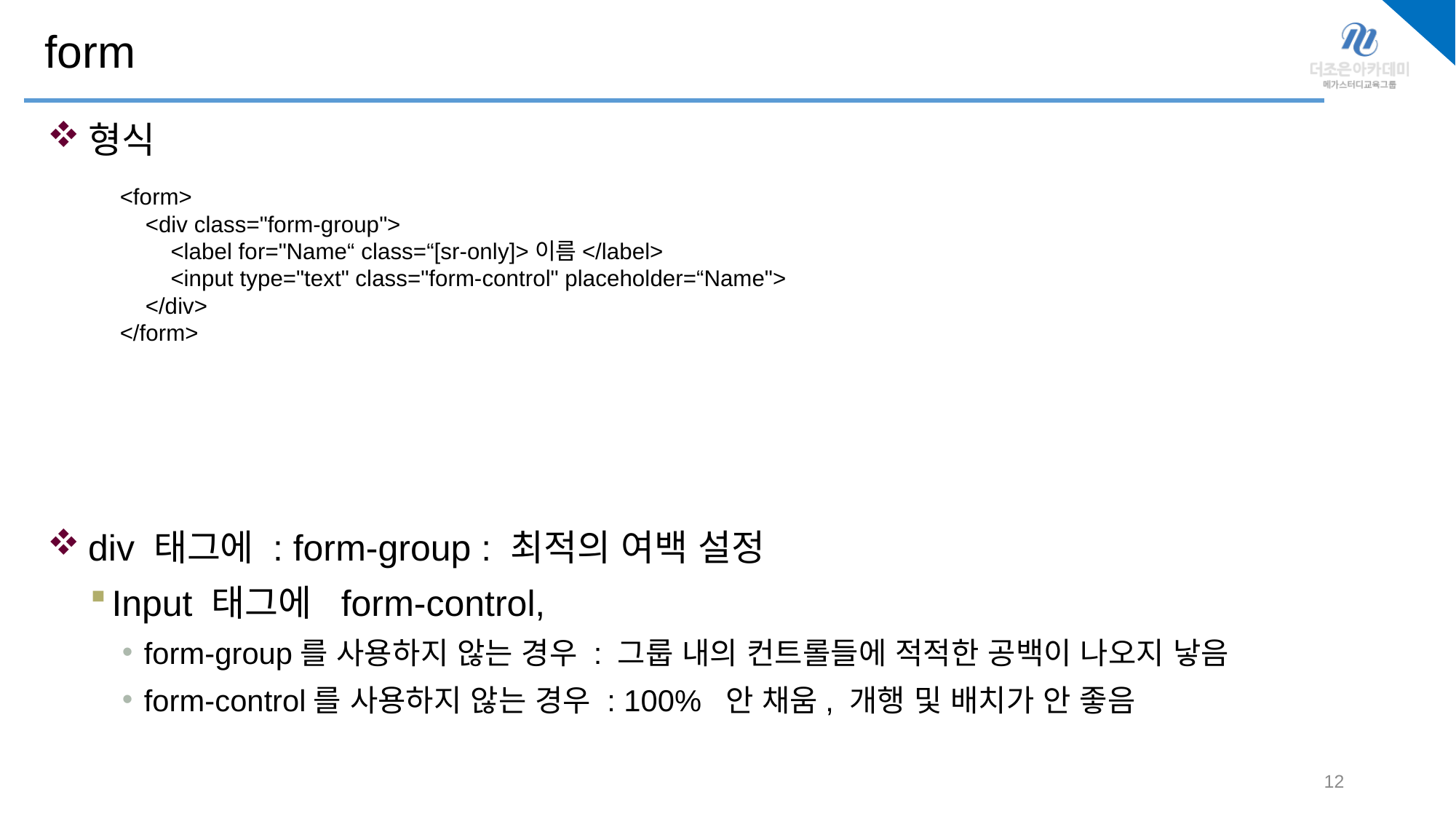

# form
형식

div 태그에 : form-group : 최적의 여백 설정
Input 태그에  form-control,
form-group를 사용하지 않는 경우 : 그룹 내의 컨트롤들에 적적한 공백이 나오지 낳음
form-control를 사용하지 않는 경우 : 100%  안 채움, 개행 및 배치가 안 좋음
<form>
    <div class="form-group">
        <label for="Name“ class=“[sr-only]>이름</label>
        <input type="text" class="form-control" placeholder=“Name">
    </div>
</form>
12